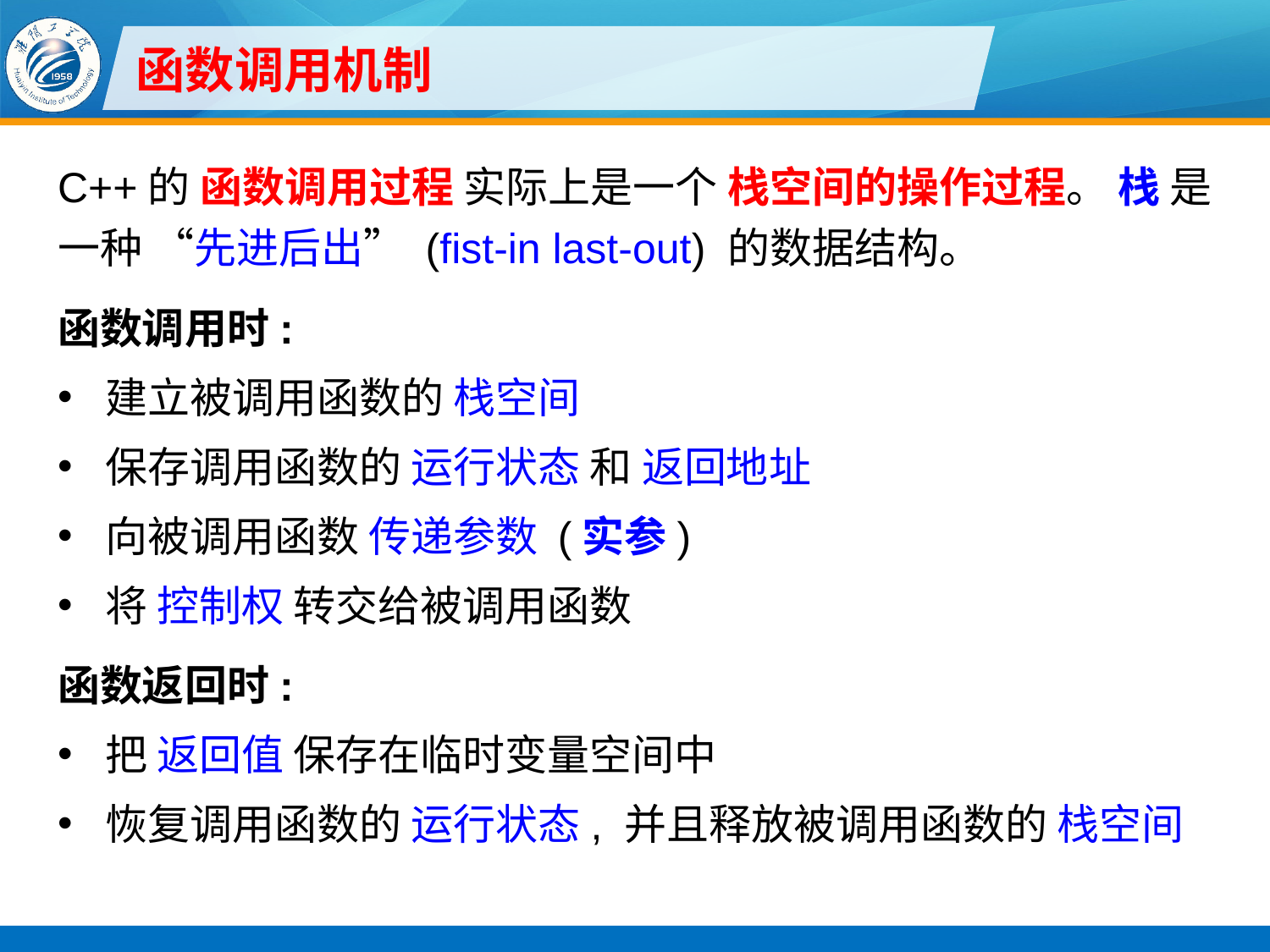

# 函数调用机制
C++的 函数调用过程 实际上是一个 栈空间的操作过程。 栈 是一种 “先进后出” (fist-in last-out) 的数据结构。
函数调用时:
建立被调用函数的 栈空间
保存调用函数的 运行状态 和 返回地址
向被调用函数 传递参数 (实参)
将 控制权 转交给被调用函数
函数返回时:
把 返回值 保存在临时变量空间中
恢复调用函数的 运行状态, 并且释放被调用函数的 栈空间